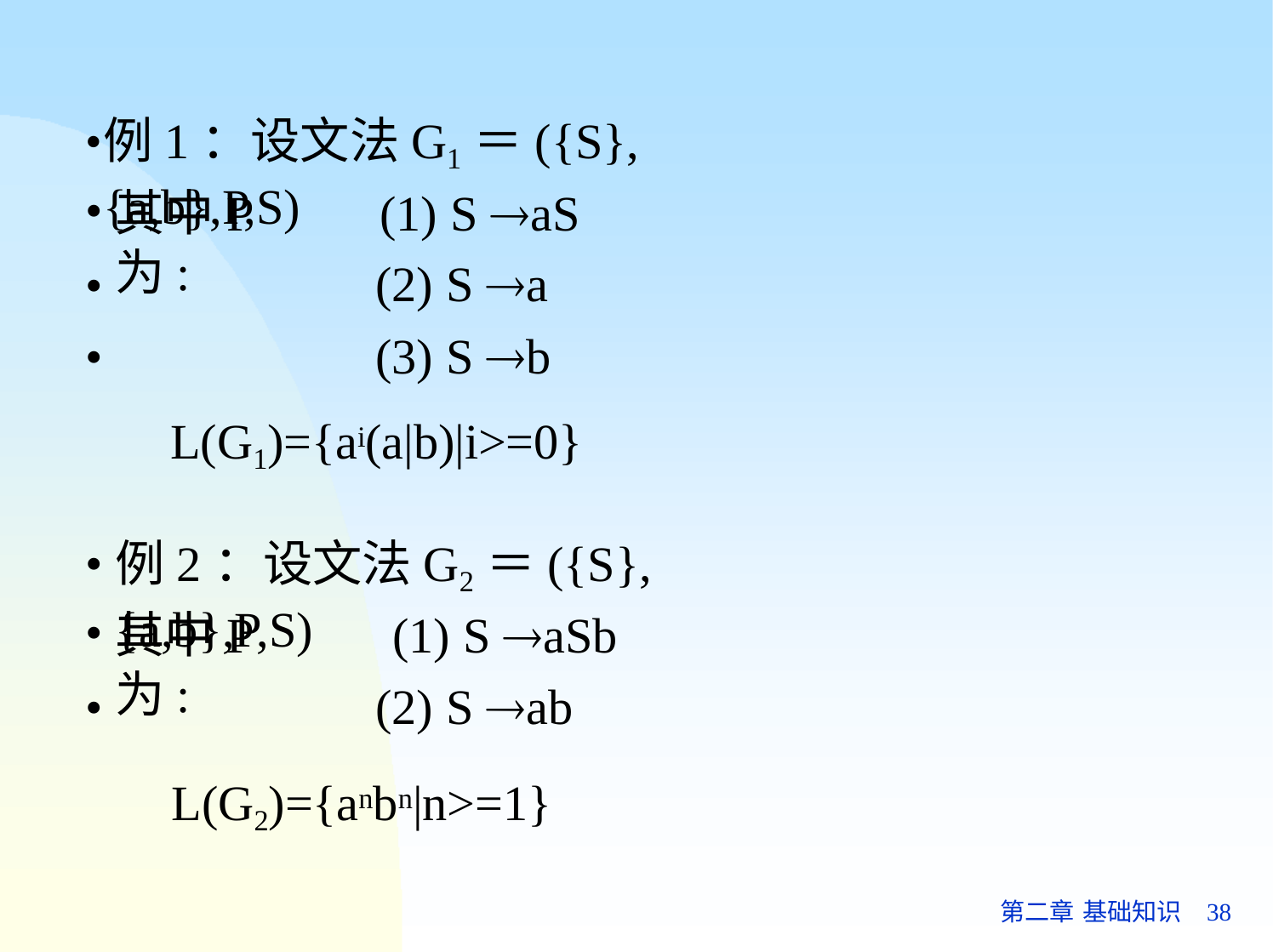

例1：设文法G1＝({S},{a,b},P,S)
S →aS
S →a
S →b
L(G1)={ai(a|b)|i>=0}
其中P为:
•
•
例2：设文法G2＝({S},{a,b},P,S)
S →aSb
S →ab
L(G2)={anbn|n>=1}
其中P为:
•
第二章 基础知识	38